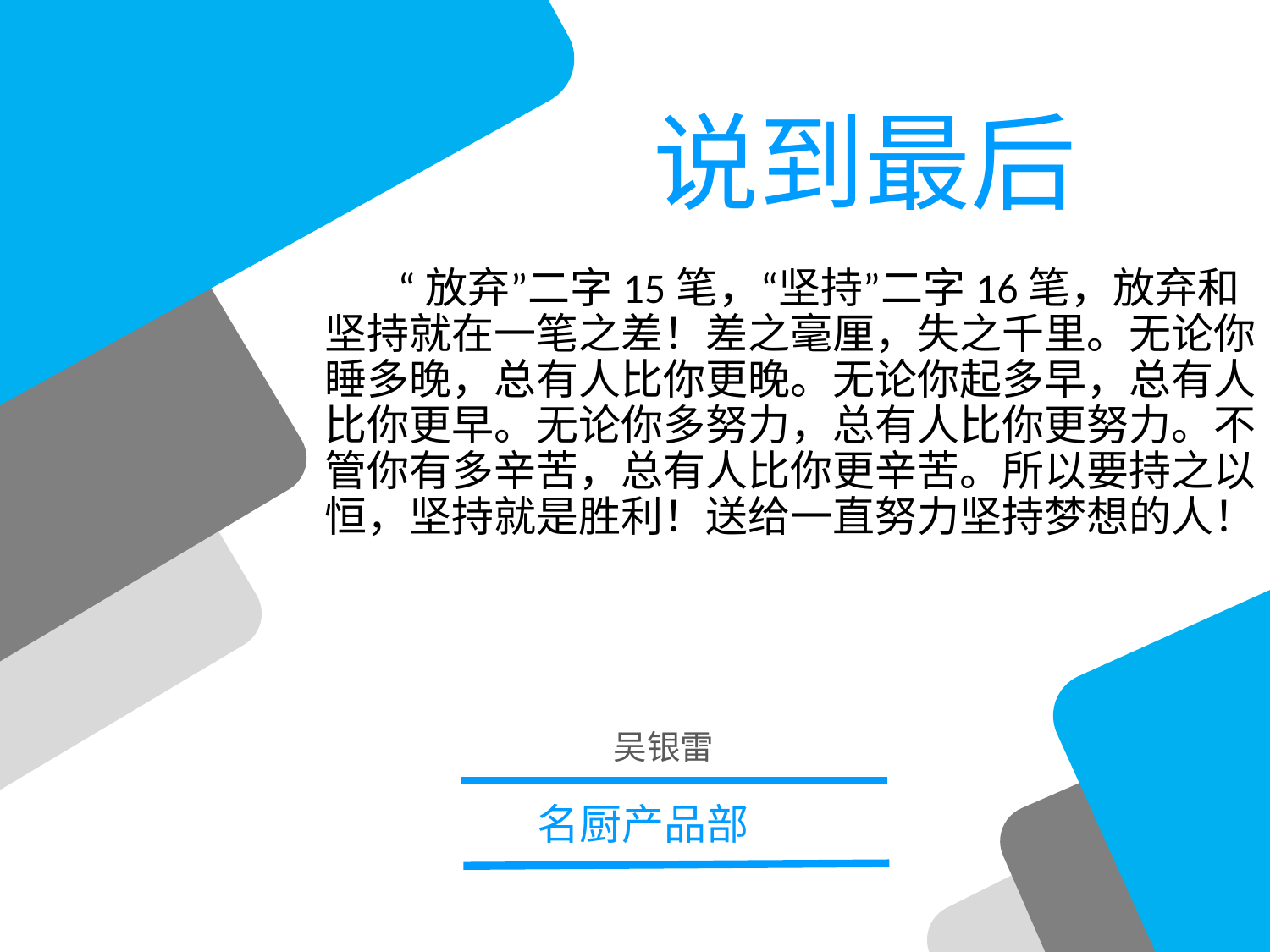

说到最后
      “放弃”二字15笔，“坚持”二字16笔，放弃和坚持就在一笔之差！差之毫厘，失之千里。无论你睡多晚，总有人比你更晚。无论你起多早，总有人比你更早。无论你多努力，总有人比你更努力。不管你有多辛苦，总有人比你更辛苦。所以要持之以恒，坚持就是胜利！送给一直努力坚持梦想的人！

吴银雷

      名厨产品部